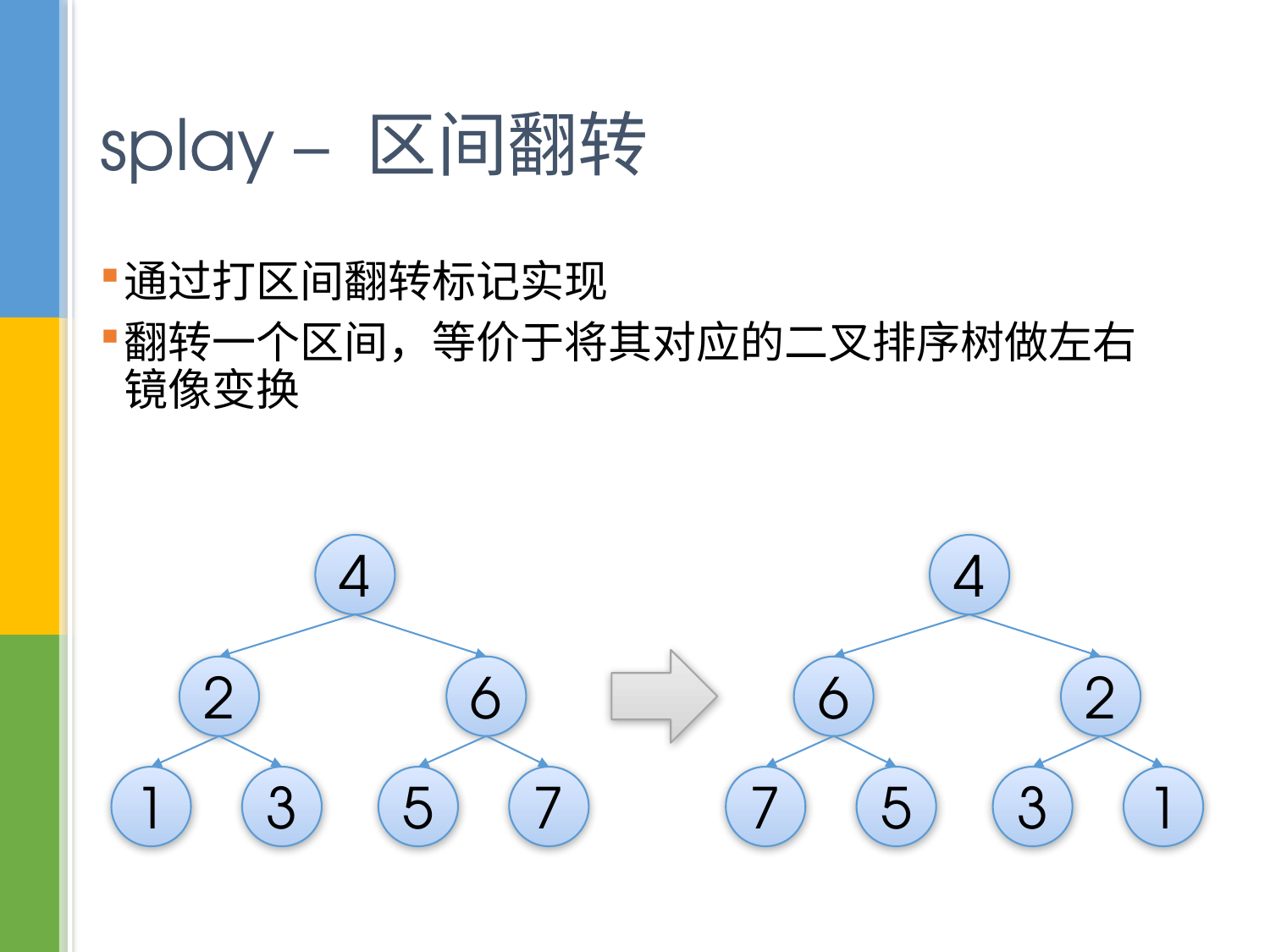

# splay – 区间翻转
通过打区间翻转标记实现
翻转一个区间，等价于将其对应的二叉排序树做左右镜像变换

4
4

2
6
6
2
1
3
5
7
7
5
3
1